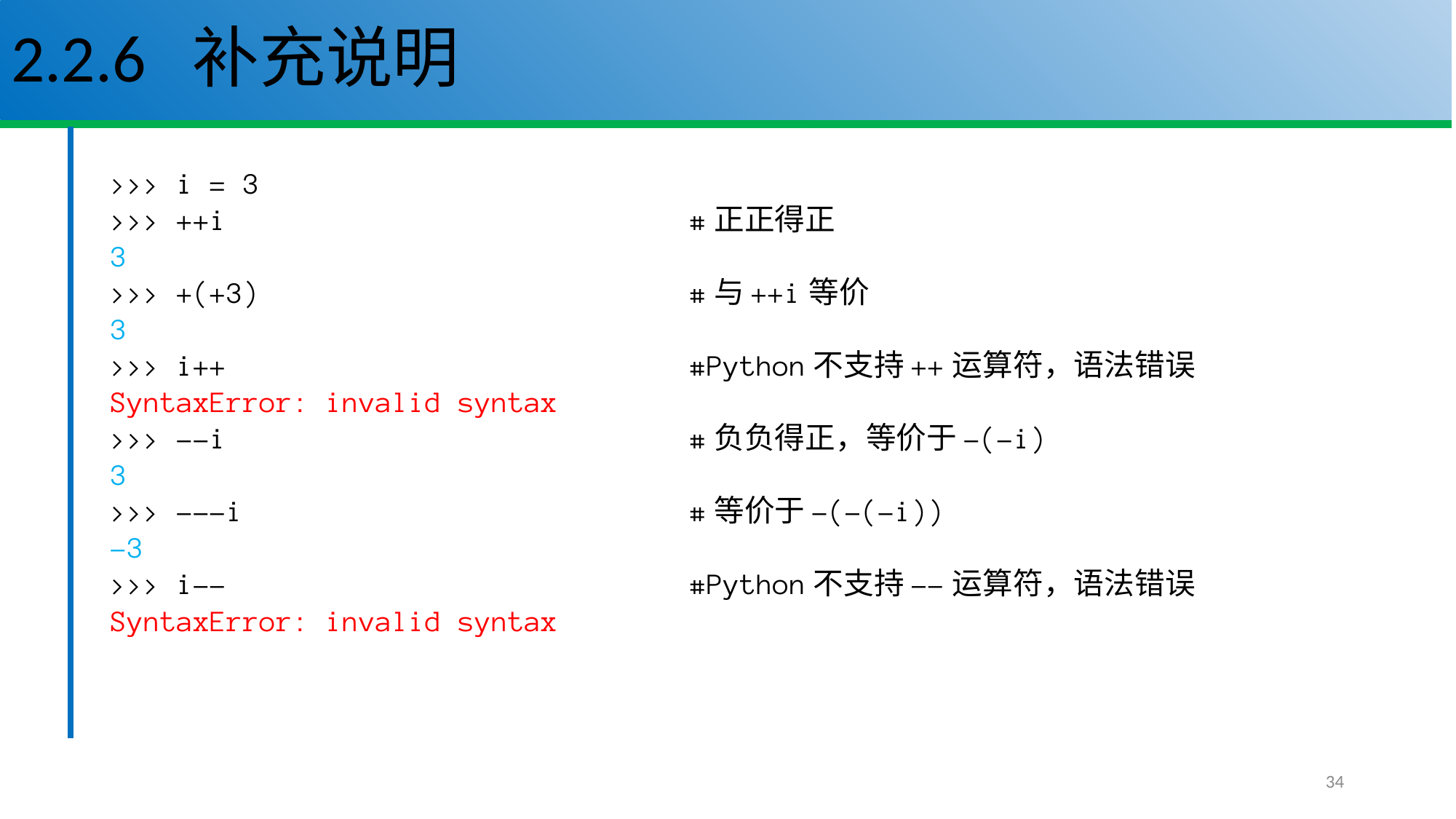

# 2.2.6  补充说明
>>> i = 3
>>> ++i                            #正正得正
3
>>> +(+3)                          #与++i等价
3
>>> i++                            #Python不支持++运算符，语法错误
SyntaxError: invalid syntax
>>> --i                            #负负得正，等价于-(-i)
3
>>> ---i                           #等价于-(-(-i))
-3
>>> i--                            #Python不支持--运算符，语法错误
SyntaxError: invalid syntax
34